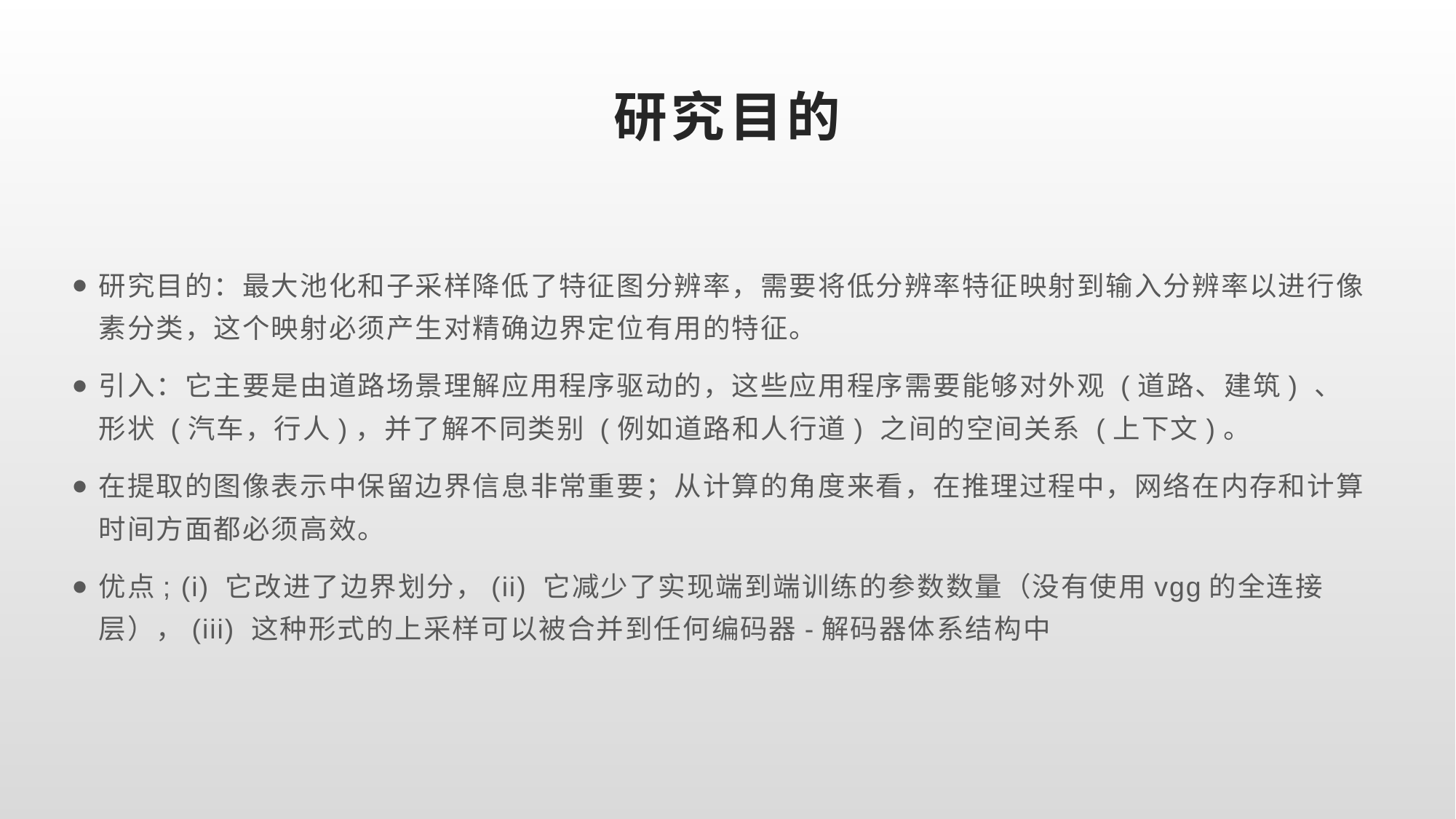

# 研究目的

研究目的：最大池化和子采样降低了特征图分辨率，需要将低分辨率特征映射到输入分辨率以进行像素分类，这个映射必须产生对精确边界定位有用的特征。
引入：它主要是由道路场景理解应用程序驱动的，这些应用程序需要能够对外观 (道路、建筑) 、形状 (汽车，行人)，并了解不同类别 (例如道路和人行道) 之间的空间关系 (上下文)。
在提取的图像表示中保留边界信息非常重要；从计算的角度来看，在推理过程中，网络在内存和计算时间方面都必须高效。
优点; (i) 它改进了边界划分，(ii) 它减少了实现端到端训练的参数数量（没有使用vgg的全连接层），(iii) 这种形式的上采样可以被合并到任何编码器-解码器体系结构中